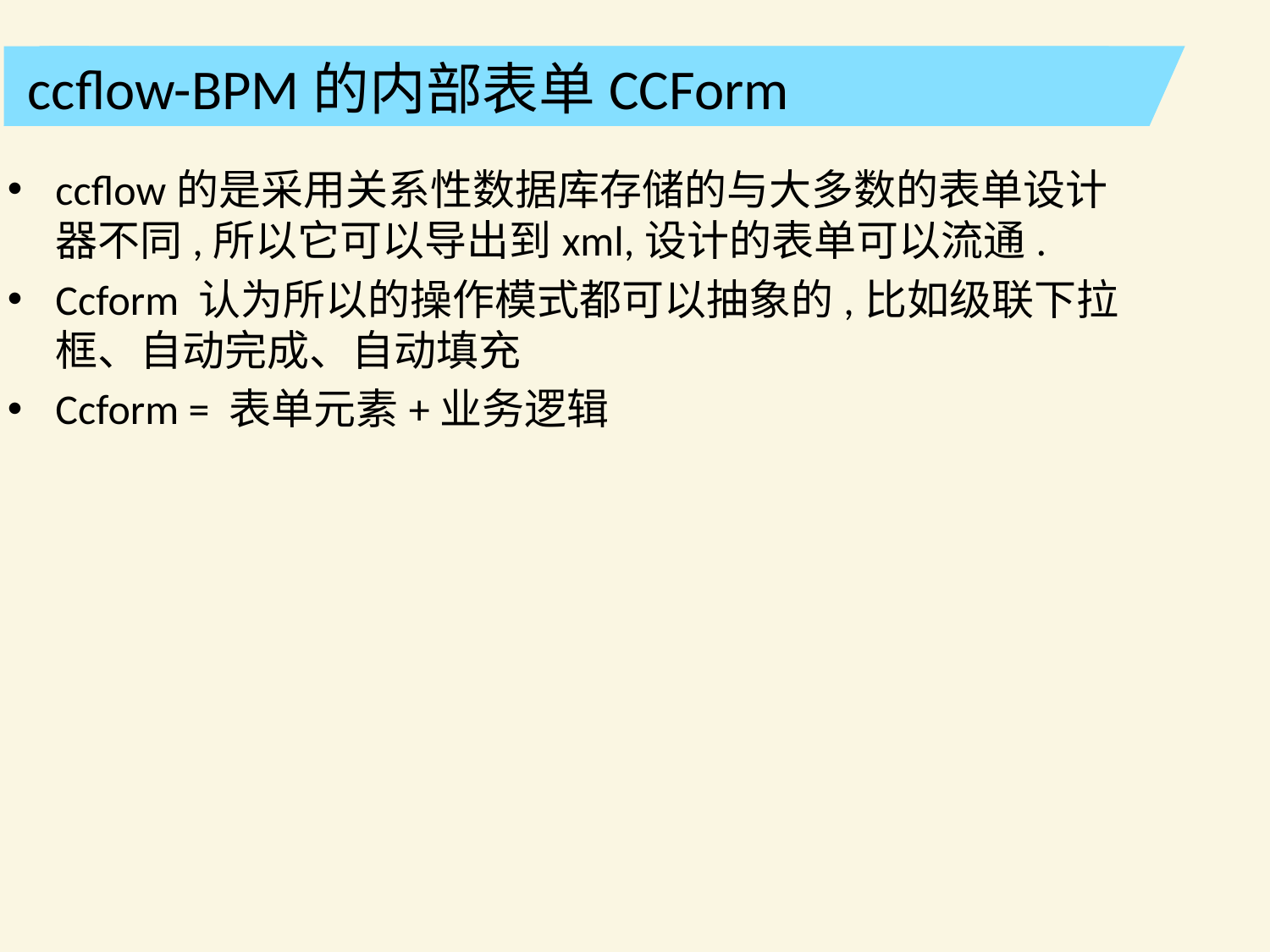

ccflow-BPM的内部表单CCForm
ccflow的是采用关系性数据库存储的与大多数的表单设计器不同,所以它可以导出到xml,设计的表单可以流通.
Ccform 认为所以的操作模式都可以抽象的,比如级联下拉框、自动完成、自动填充
Ccform = 表单元素+业务逻辑